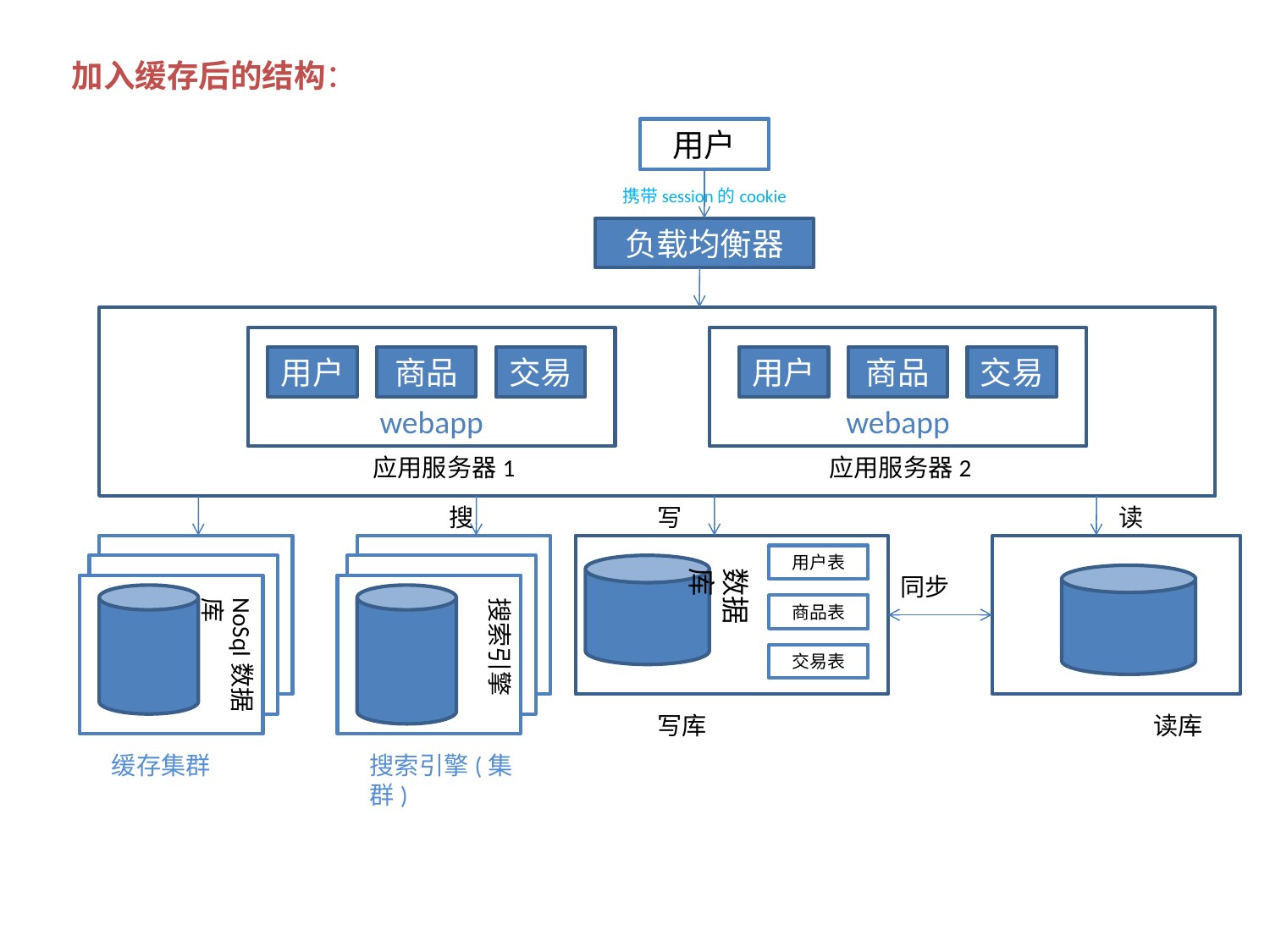

加入缓存后的结构：
用户
携带session的cookie
负载均衡器

webapp
webapp
用户
商品
交易
用户
商品
交易
应用服务器1
应用服务器2
搜
写
读

用户表

数据库
同步

NoSql数据库

搜索引擎
商品表
交易表
写库
读库
缓存集群
搜索引擎(集群)